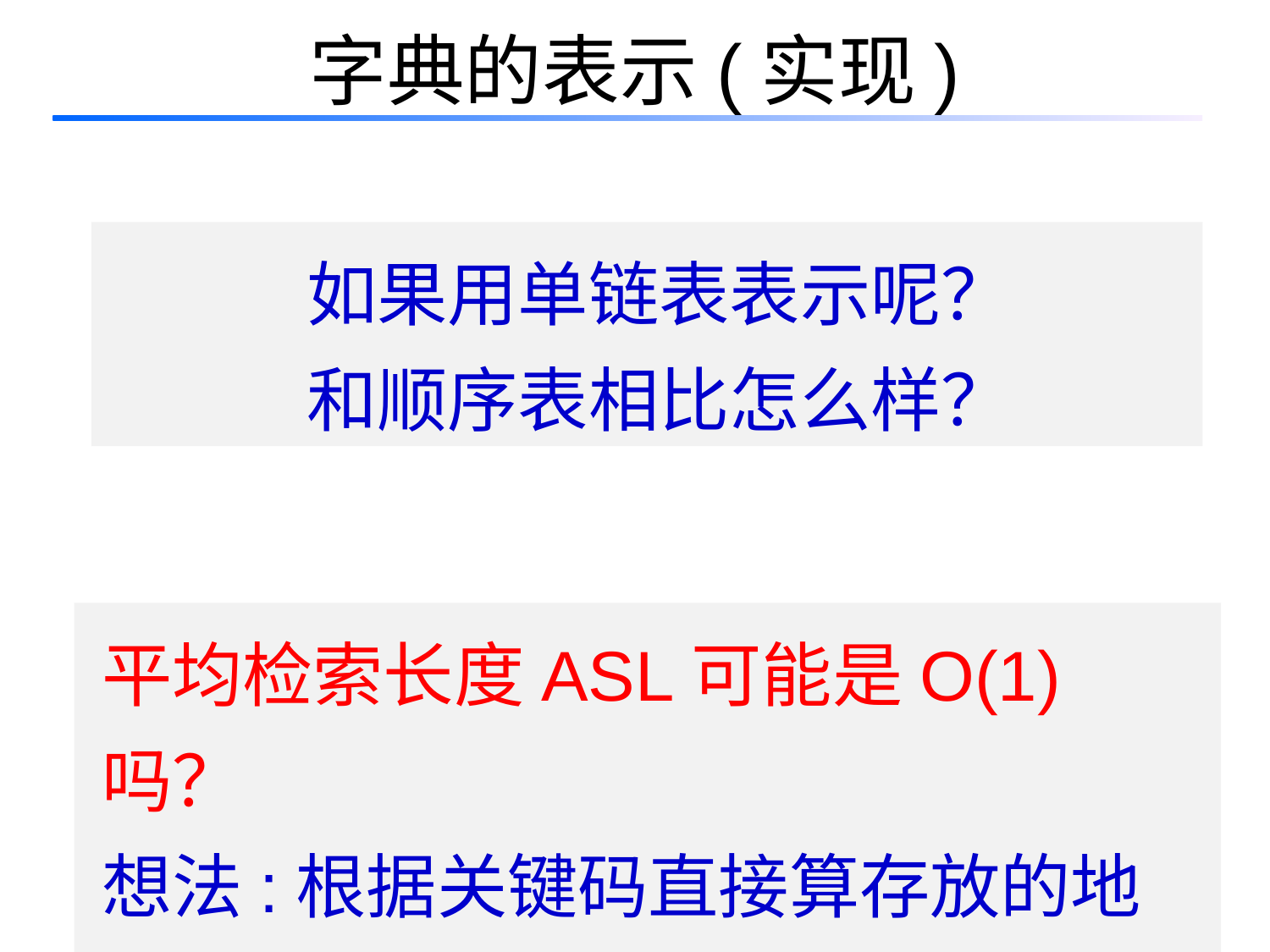

# 字典的表示(实现)

如果用单链表表示呢？
和顺序表相比怎么样？
平均检索长度ASL可能是O(1)吗？
想法:根据关键码直接算存放的地址